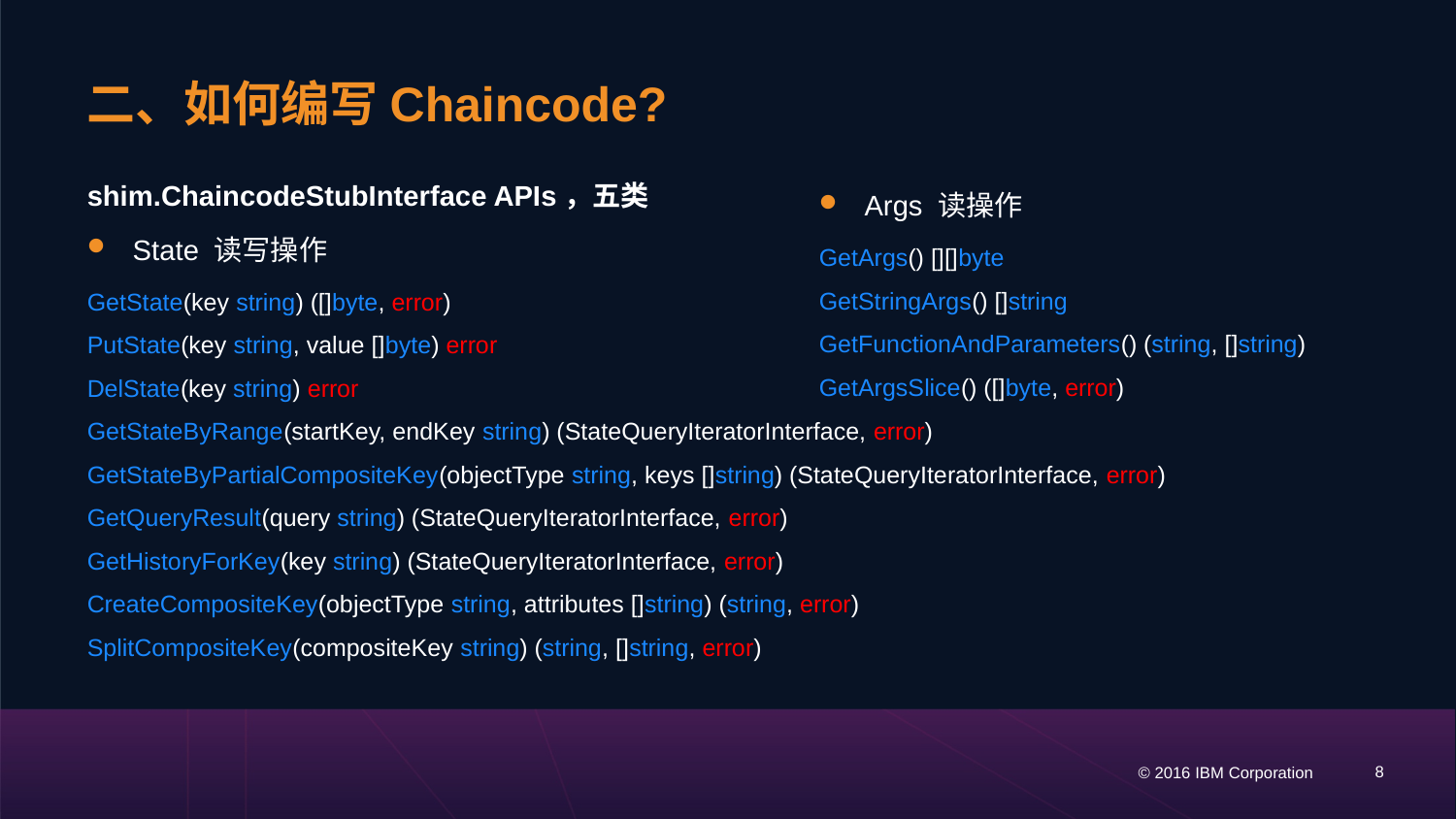

# 二、如何编写Chaincode?
shim.ChaincodeStubInterface APIs，五类
State 读写操作
GetState(key string) ([]byte, error)
PutState(key string, value []byte) error
DelState(key string) error
GetStateByRange(startKey, endKey string) (StateQueryIteratorInterface, error)
GetStateByPartialCompositeKey(objectType string, keys []string) (StateQueryIteratorInterface, error)
GetQueryResult(query string) (StateQueryIteratorInterface, error)
GetHistoryForKey(key string) (StateQueryIteratorInterface, error)
CreateCompositeKey(objectType string, attributes []string) (string, error)
SplitCompositeKey(compositeKey string) (string, []string, error)

Args 读操作
GetArgs() [][]byte
GetStringArgs() []string
GetFunctionAndParameters() (string, []string)
GetArgsSlice() ([]byte, error)